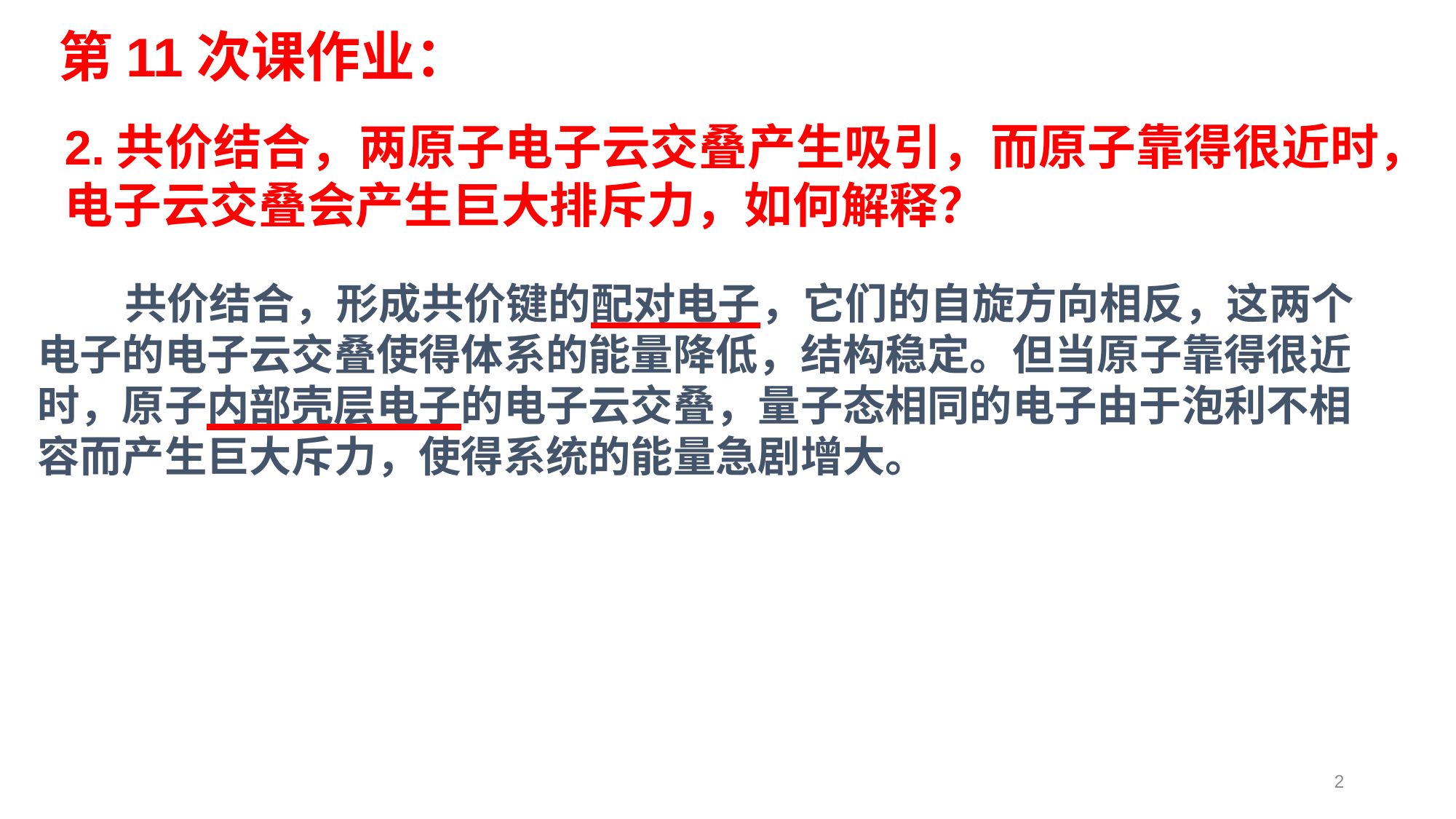

第11次课作业：
2.共价结合，两原子电子云交叠产生吸引，而原子靠得很近时，电子云交叠会产生巨大排斥力，如何解释？
        共价结合，形成共价键的配对电子，它们的自旋方向相反，这两个电子的电子云交叠使得体系的能量降低，结构稳定。但当原子靠得很近时，原子内部壳层电子的电子云交叠，量子态相同的电子由于泡利不相容而产生巨大斥力，使得系统的能量急剧增大。
2